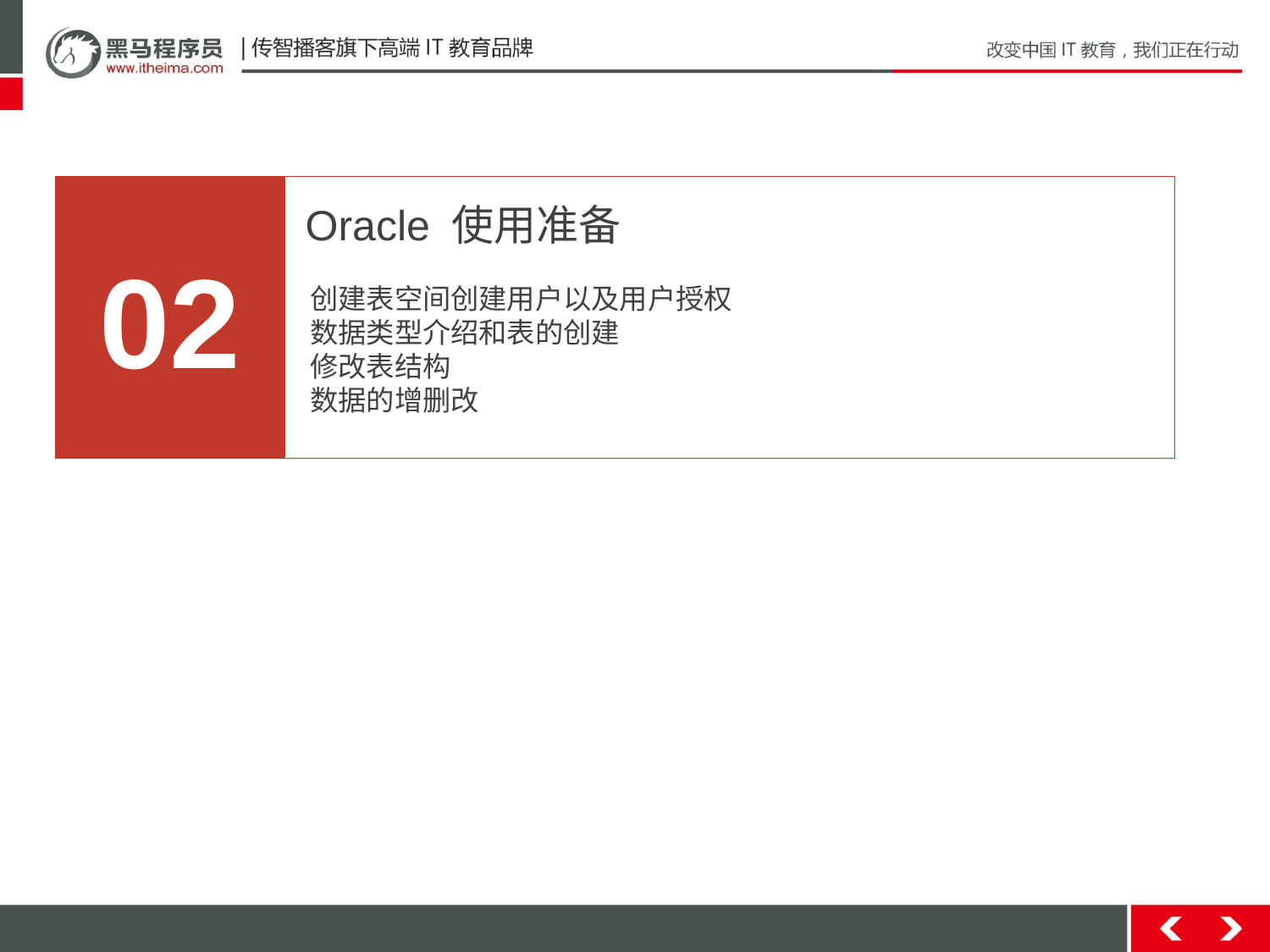

02

Oracle 使用准备
创建表空间创建用户以及用户授权
数据类型介绍和表的创建
修改表结构
数据的增删改